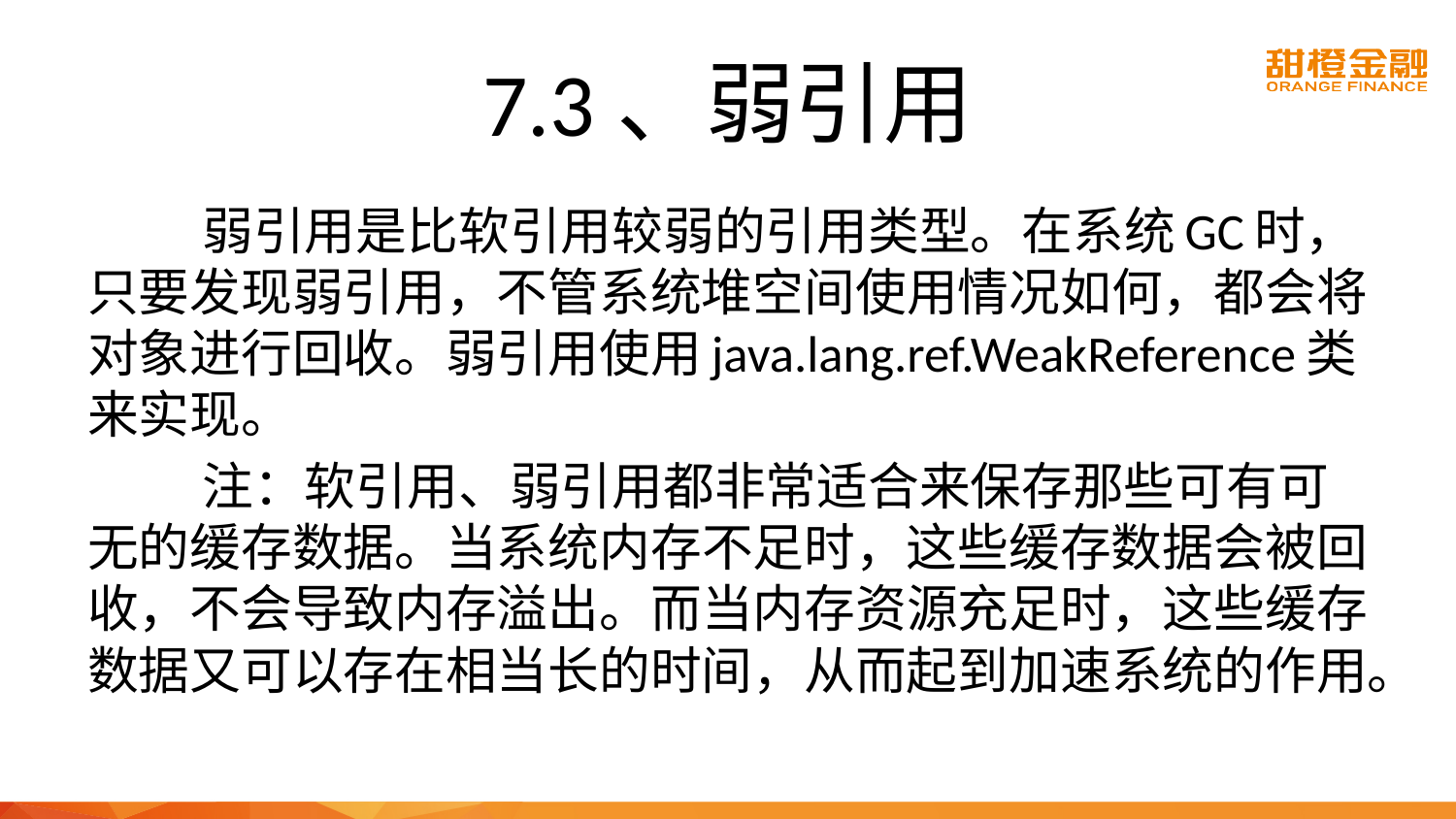

# 7.3、弱引用
	弱引用是比软引用较弱的引用类型。在系统GC时，只要发现弱引用，不管系统堆空间使用情况如何，都会将对象进行回收。弱引用使用java.lang.ref.WeakReference类来实现。
	注：软引用、弱引用都非常适合来保存那些可有可无的缓存数据。当系统内存不足时，这些缓存数据会被回收，不会导致内存溢出。而当内存资源充足时，这些缓存数据又可以存在相当长的时间，从而起到加速系统的作用。